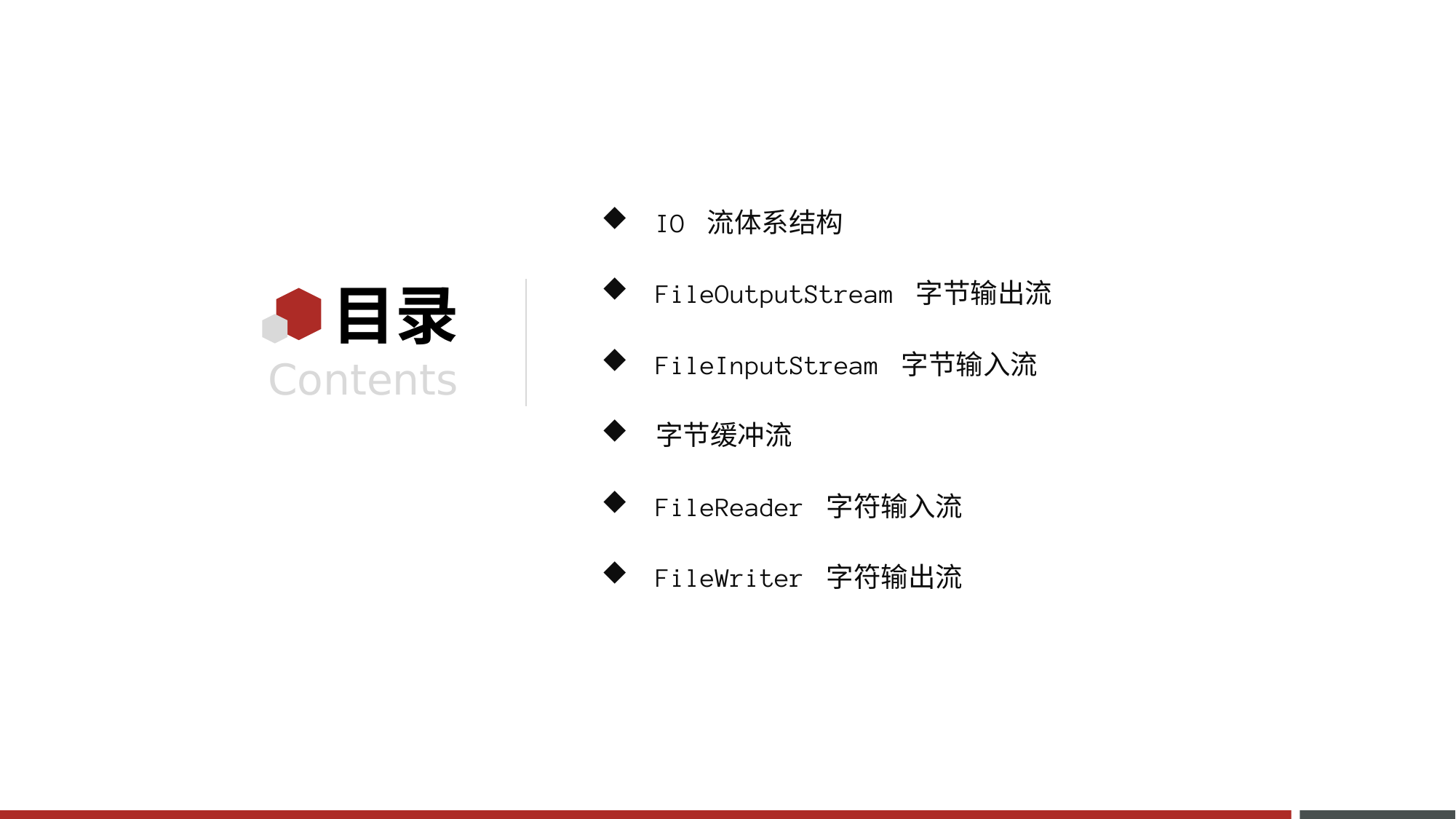

IO 流体系结构
FileOutputStream 字节输出流
FileInputStream 字节输入流
字节缓冲流
FileReader 字符输入流
FileWriter 字符输出流